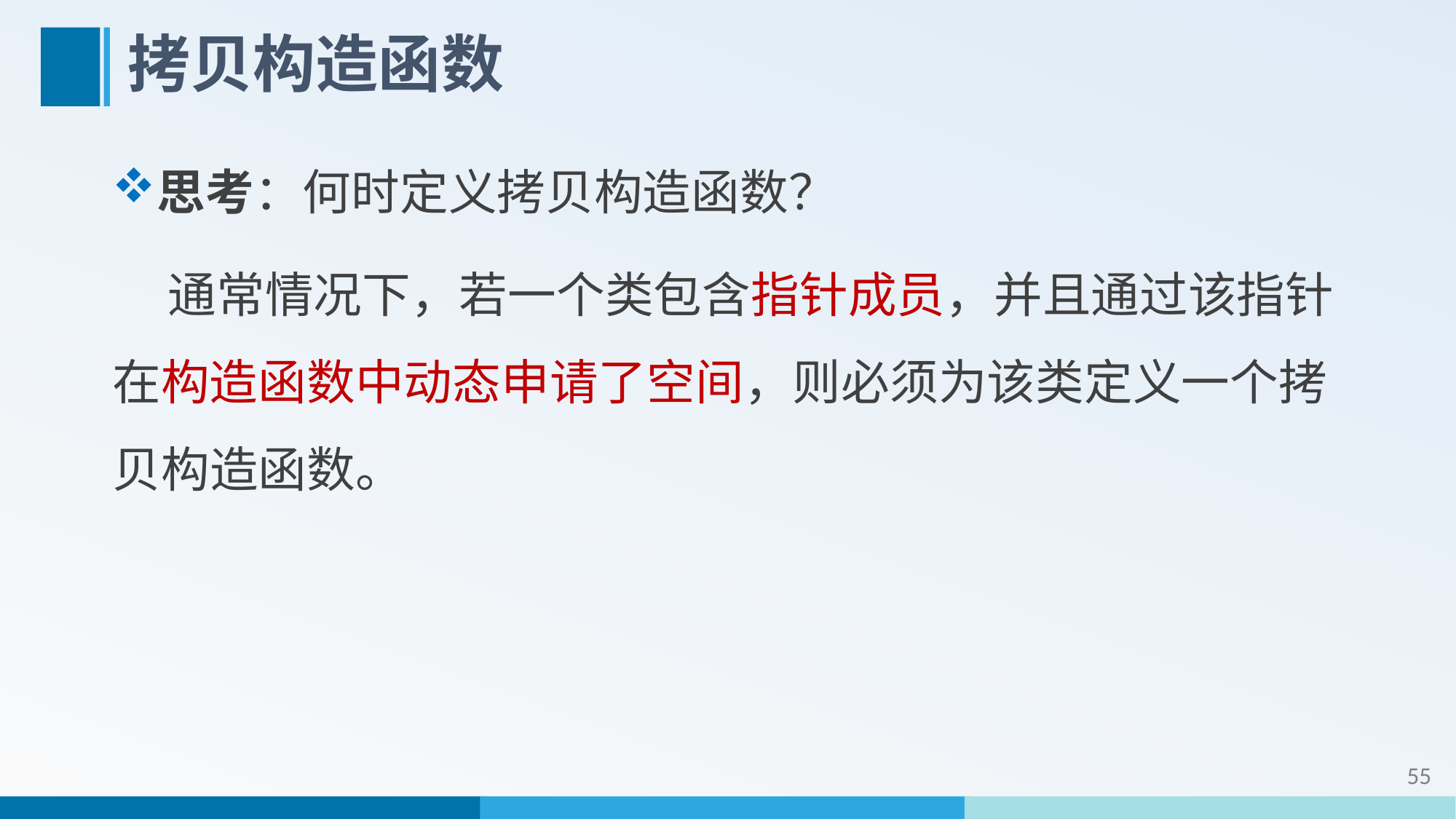

# 拷贝构造函数
思考：何时定义拷贝构造函数？
    通常情况下，若一个类包含指针成员，并且通过该指针在构造函数中动态申请了空间，则必须为该类定义一个拷贝构造函数。